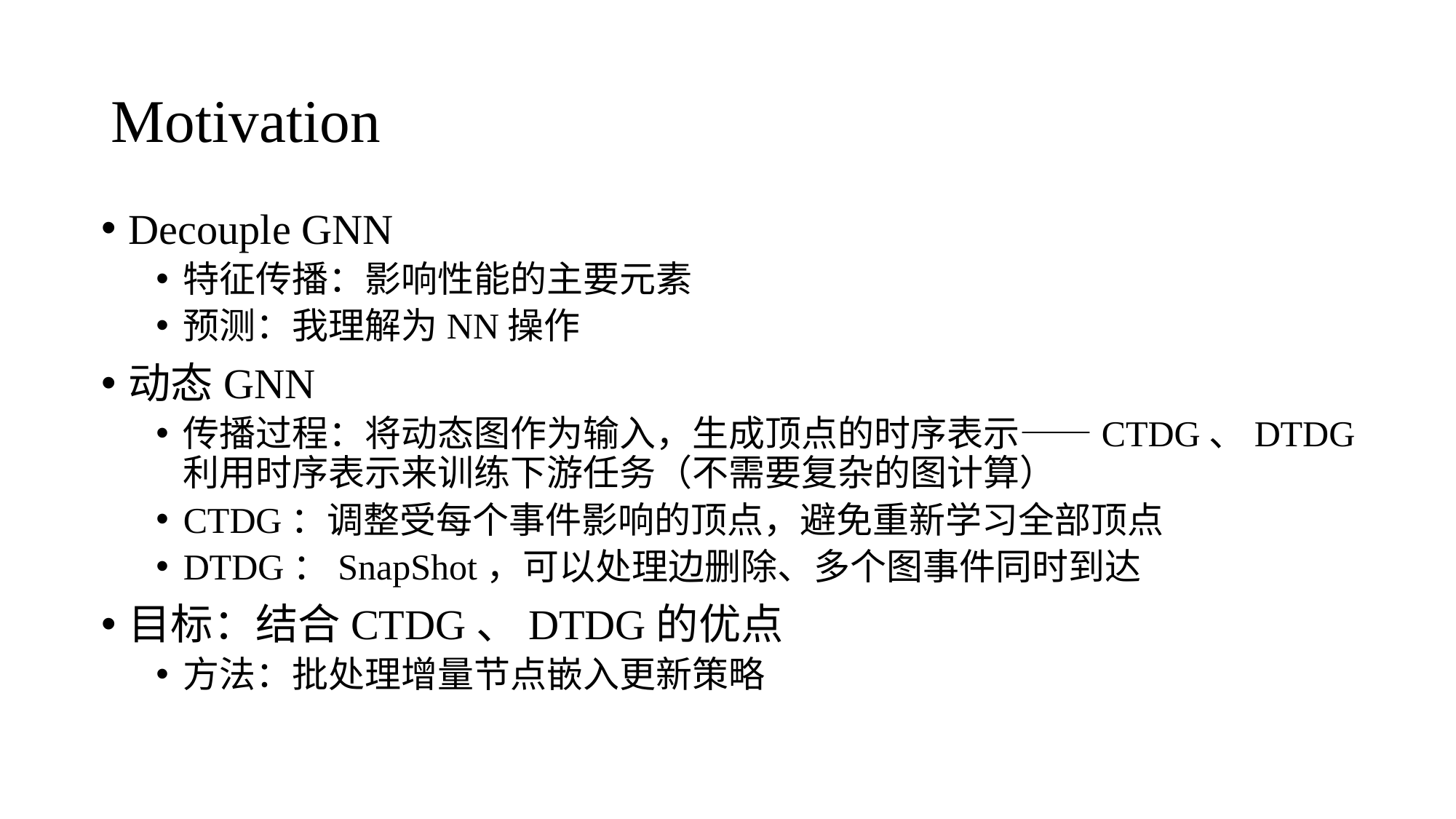

# Motivation
Decouple GNN
特征传播：影响性能的主要元素
预测：我理解为NN操作
动态GNN
传播过程：将动态图作为输入，生成顶点的时序表示——CTDG、DTDG利用时序表示来训练下游任务（不需要复杂的图计算）
CTDG：调整受每个事件影响的顶点，避免重新学习全部顶点
DTDG：SnapShot，可以处理边删除、多个图事件同时到达
目标：结合CTDG、DTDG的优点
方法：批处理增量节点嵌入更新策略